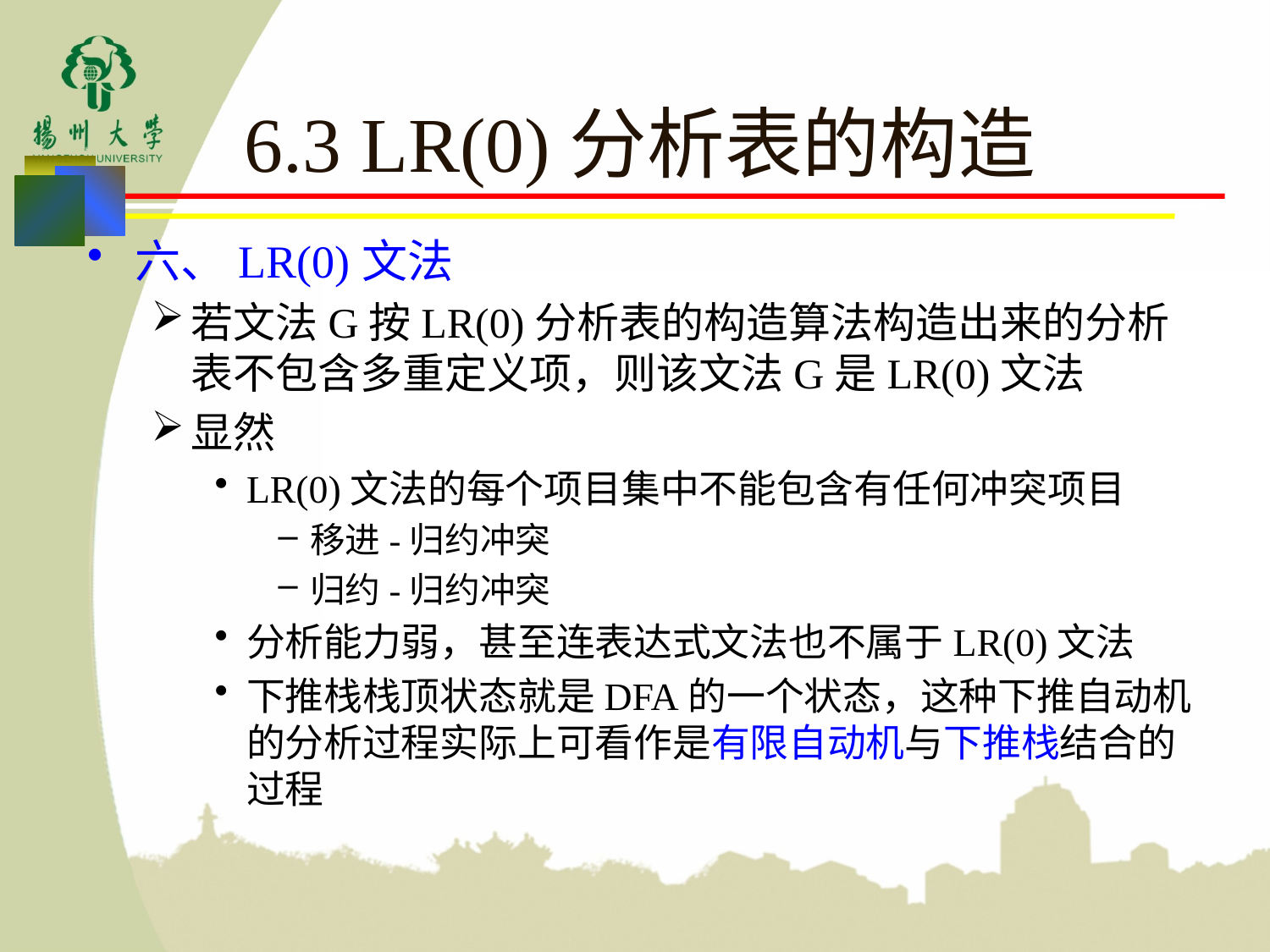

# 6.3 LR(0)分析表的构造
六、LR(0)文法
若文法G按LR(0)分析表的构造算法构造出来的分析表不包含多重定义项，则该文法G是LR(0)文法
显然
LR(0)文法的每个项目集中不能包含有任何冲突项目
移进-归约冲突
归约-归约冲突
分析能力弱，甚至连表达式文法也不属于LR(0)文法
下推栈栈顶状态就是DFA的一个状态，这种下推自动机的分析过程实际上可看作是有限自动机与下推栈结合的过程

58